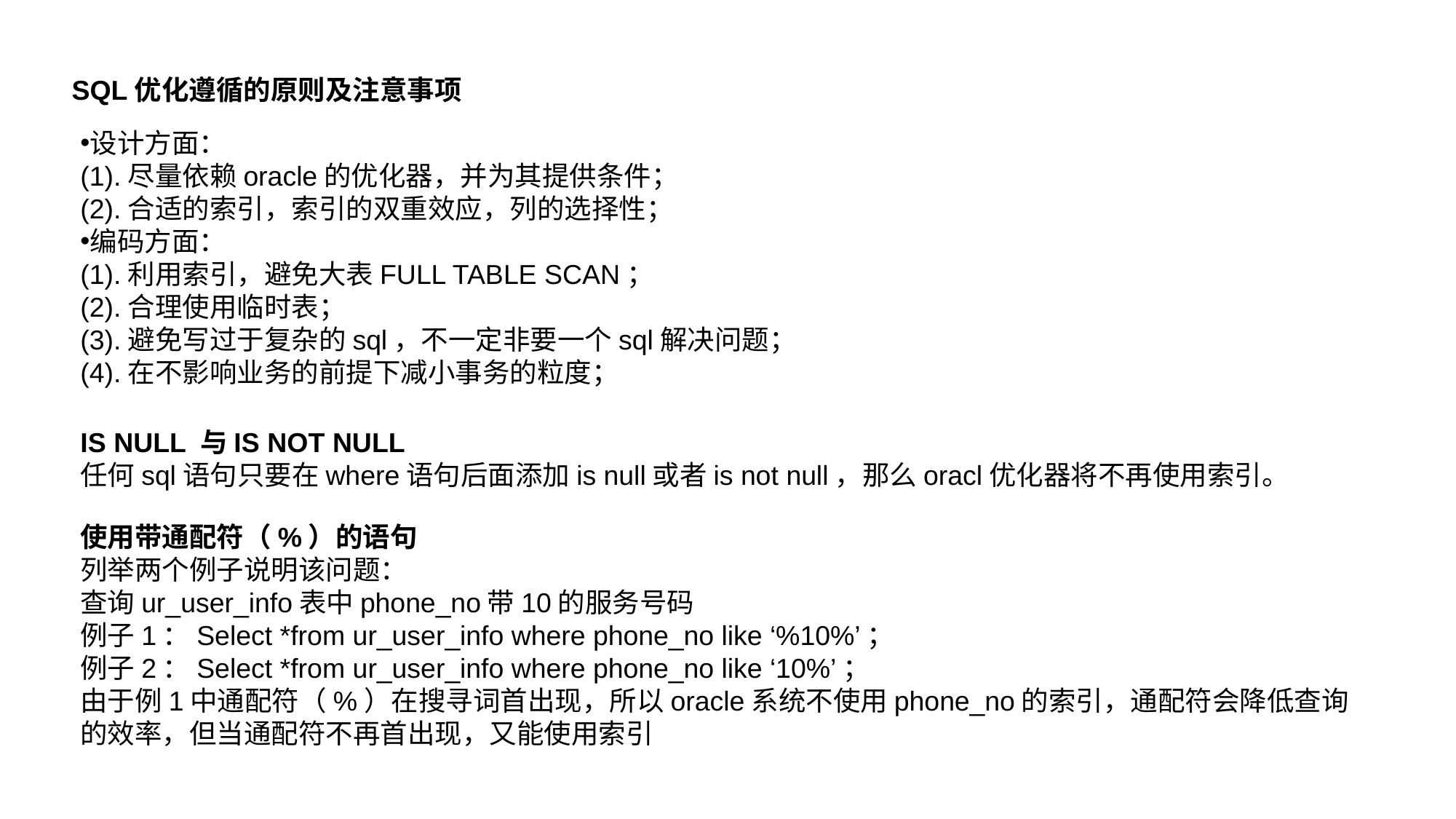

SQL优化遵循的原则及注意事项
设计方面：
(1).尽量依赖oracle的优化器，并为其提供条件；
(2).合适的索引，索引的双重效应，列的选择性；
编码方面：
(1).利用索引，避免大表FULL TABLE SCAN；
(2).合理使用临时表；
(3).避免写过于复杂的sql，不一定非要一个sql解决问题；
(4).在不影响业务的前提下减小事务的粒度；
IS NULL 与IS NOT NULL
任何sql语句只要在where语句后面添加is null或者is not null，那么oracl优化器将不再使用索引。
使用带通配符（%）的语句
列举两个例子说明该问题：
查询ur_user_info表中phone_no带10的服务号码
例子1：Select *from ur_user_info where phone_no like ‘%10%’；
例子2：Select *from ur_user_info where phone_no like ‘10%’；
由于例1中通配符（%）在搜寻词首出现，所以oracle系统不使用phone_no的索引，通配符会降低查询的效率，但当通配符不再首出现，又能使用索引